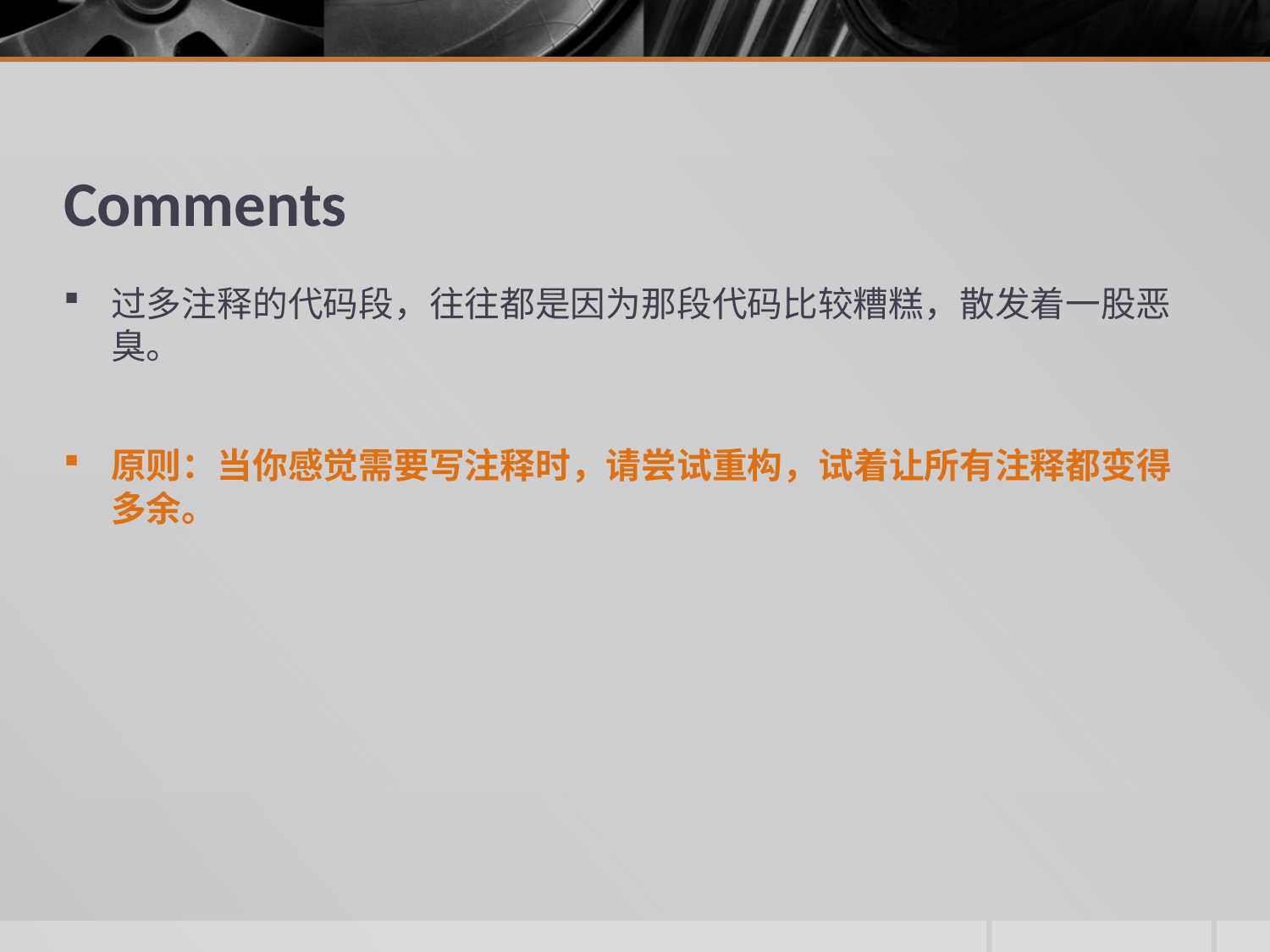

# Comments
过多注释的代码段，往往都是因为那段代码比较糟糕，散发着一股恶臭。

原则：当你感觉需要写注释时，请尝试重构，试着让所有注释都变得多余。